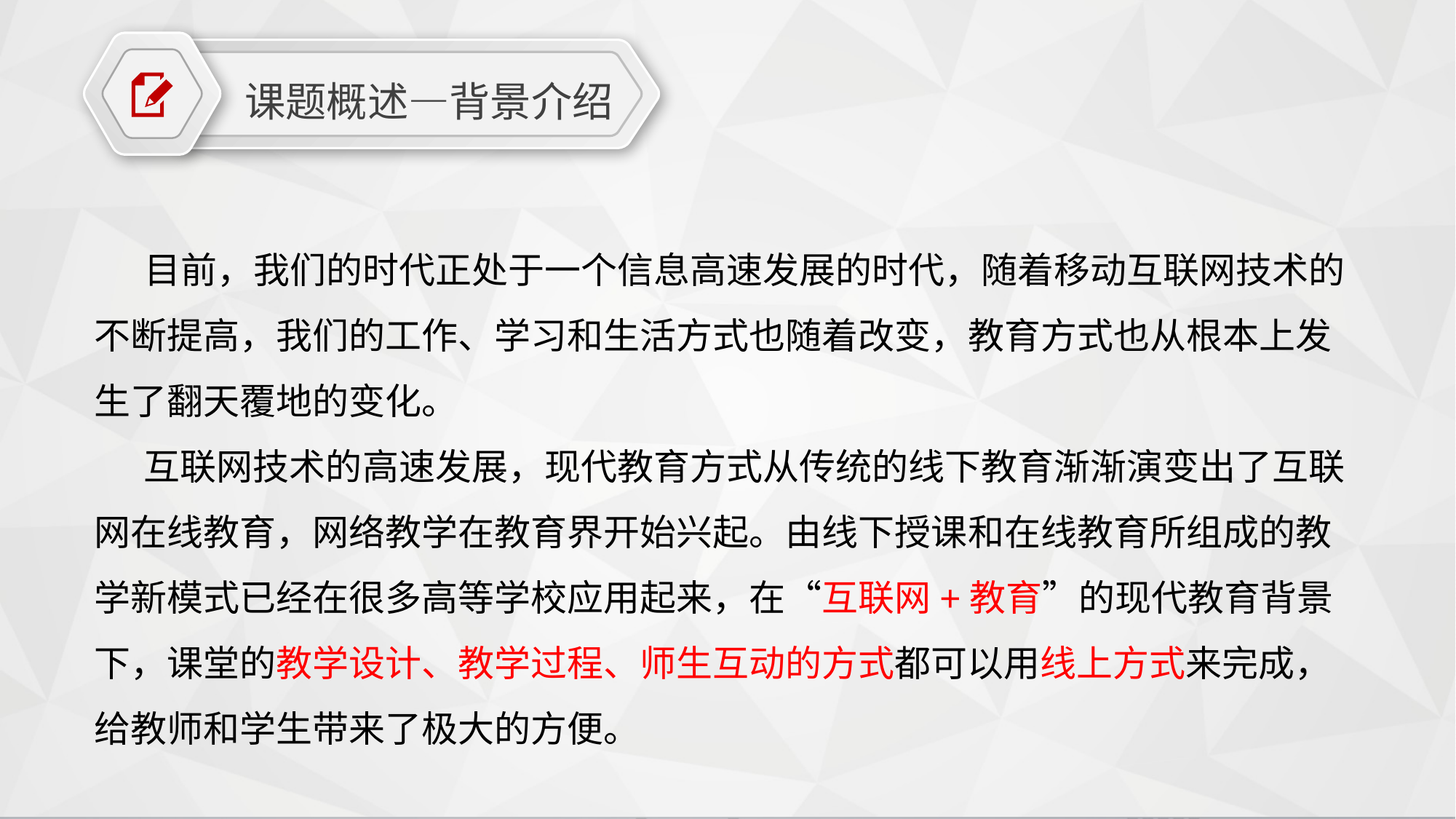

课题概述—背景介绍

       目前，我们的时代正处于一个信息高速发展的时代，随着移动互联网技术的不断提高，我们的工作、学习和生活方式也随着改变，教育方式也从根本上发生了翻天覆地的变化。
     互联网技术的高速发展，现代教育方式从传统的线下教育渐渐演变出了互联网在线教育，网络教学在教育界开始兴起。由线下授课和在线教育所组成的教学新模式已经在很多高等学校应用起来，在“互联网+教育”的现代教育背景下，课堂的教学设计、教学过程、师生互动的方式都可以用线上方式来完成，给教师和学生带来了极大的方便。